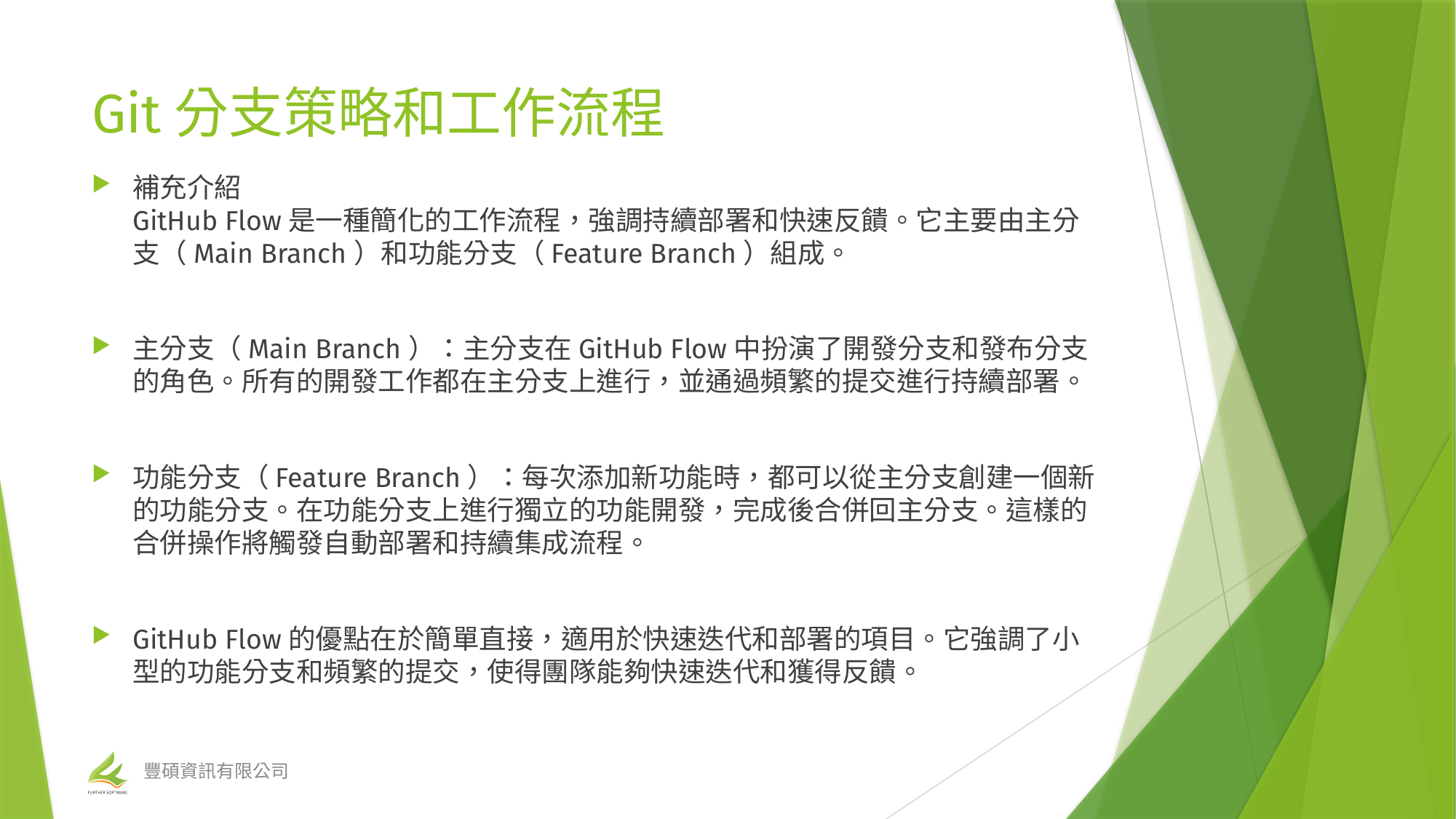

# Git分支策略和工作流程
補充介紹
GitHub Flow是一種簡化的工作流程，強調持續部署和快速反饋。它主要由主分支（Main Branch）和功能分支（Feature Branch）組成。

主分支（Main Branch）：主分支在GitHub Flow中扮演了開發分支和發布分支的角色。所有的開發工作都在主分支上進行，並通過頻繁的提交進行持續部署。

功能分支（Feature Branch）：每次添加新功能時，都可以從主分支創建一個新的功能分支。在功能分支上進行獨立的功能開發，完成後合併回主分支。這樣的合併操作將觸發自動部署和持續集成流程。

GitHub Flow的優點在於簡單直接，適用於快速迭代和部署的項目。它強調了小型的功能分支和頻繁的提交，使得團隊能夠快速迭代和獲得反饋。
豐碩資訊有限公司